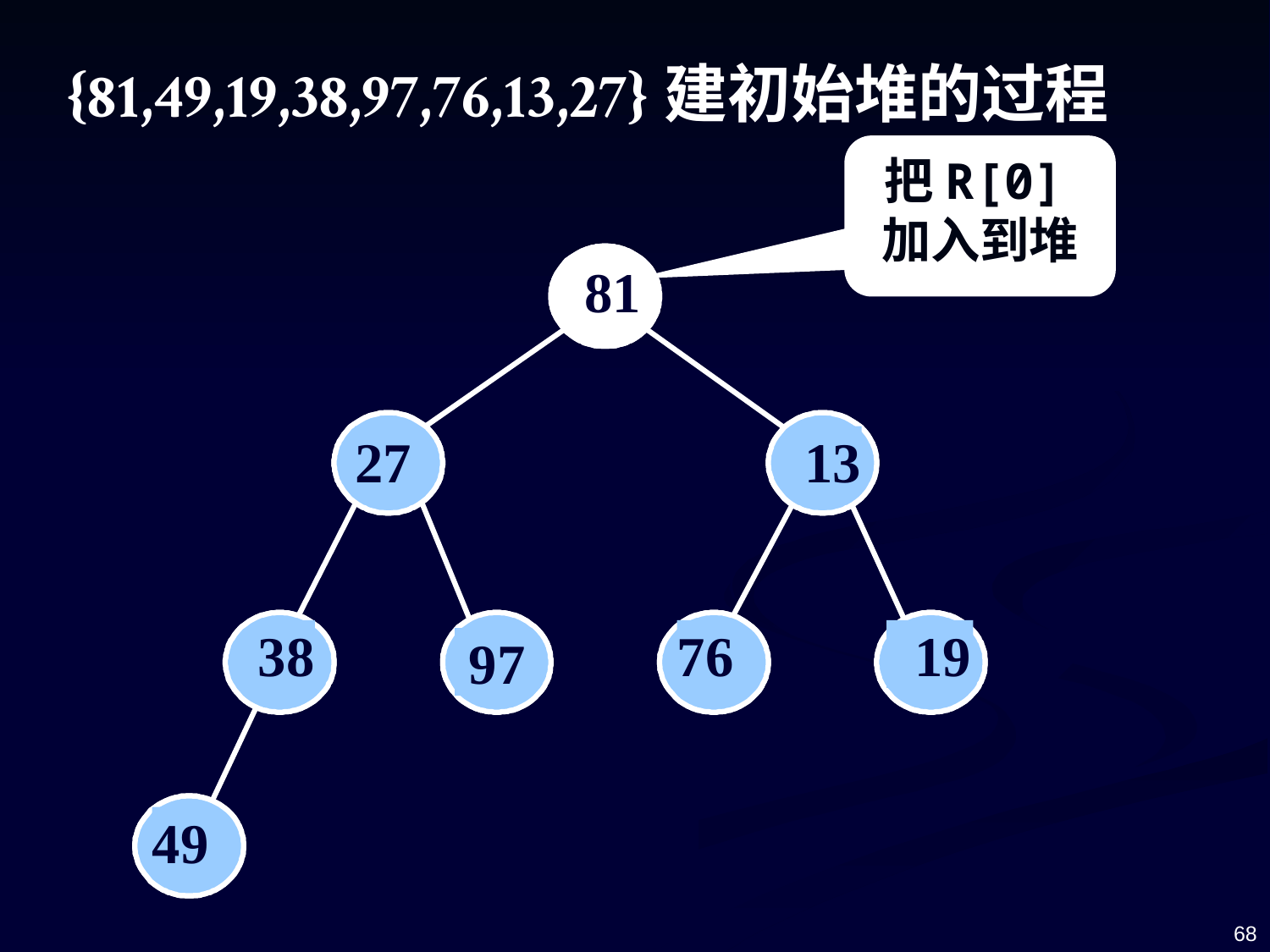

{81,49,19,38,97,76,13,27}建初始堆的过程
把R[0]加入到堆

81

27

13

38

 97

76

  19

49
68